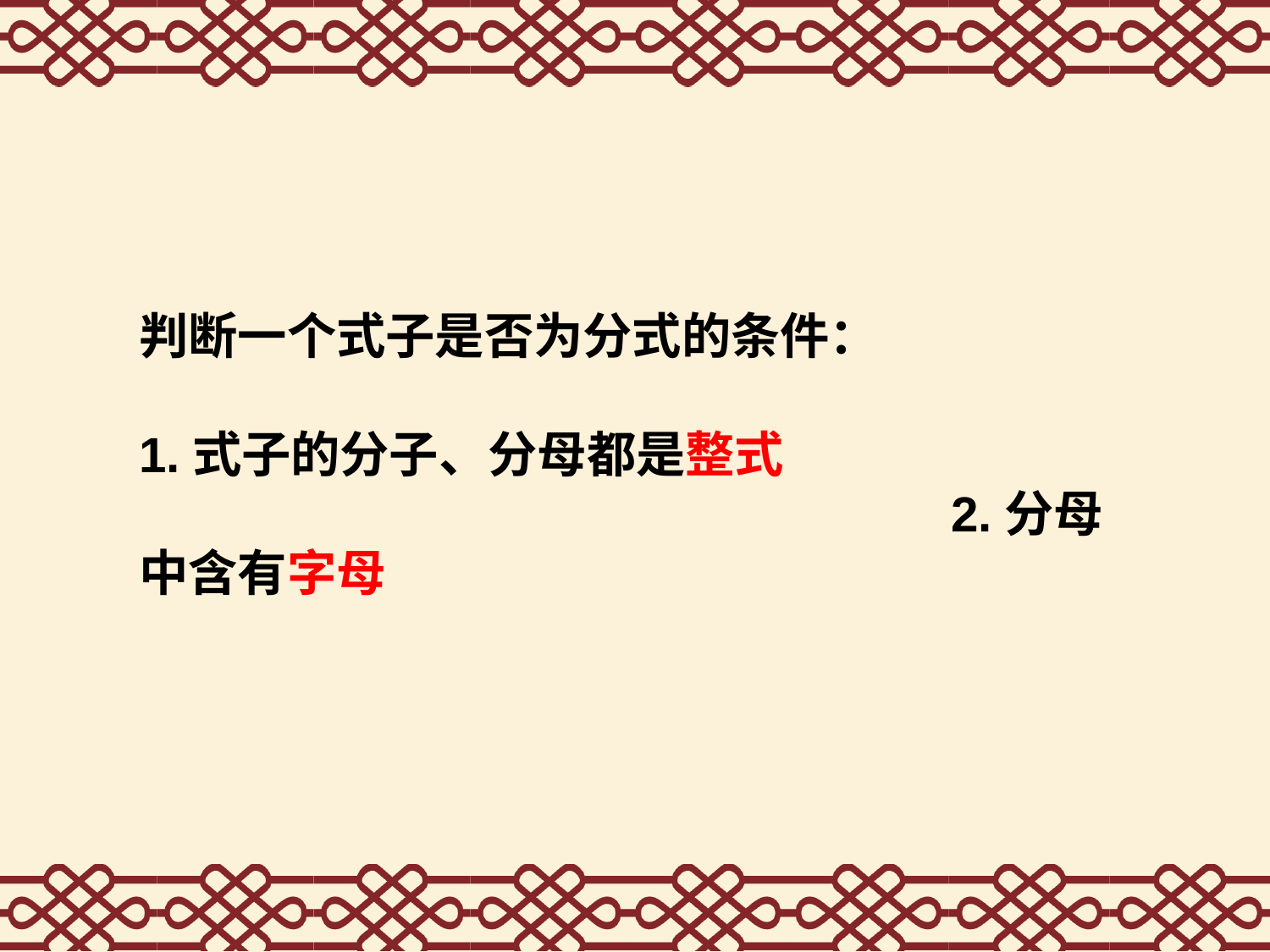

判断一个式子是否为分式的条件：

1.式子的分子、分母都是整式
                                                           2.分母中含有字母